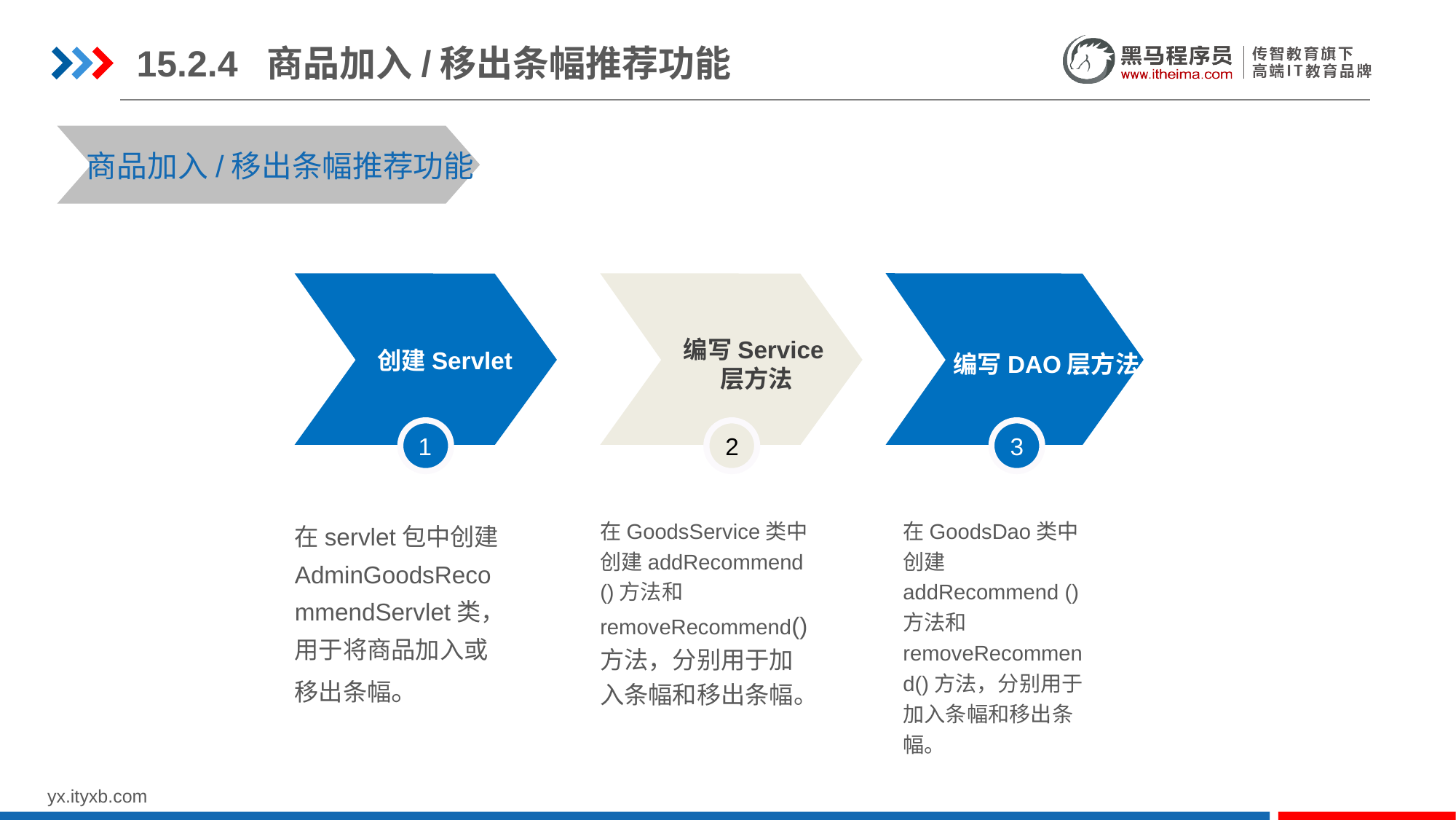

15.2.4  商品加入/移出条幅推荐功能

商品加入/移出条幅推荐功能

创建Servlet

编写Service层方法

编写DAO层方法

1

2

3
在servlet包中创建AdminGoodsRecommendServlet类，用于将商品加入或移出条幅。
在GoodsService类中创建addRecommend ()方法和removeRecommend()方法，分别用于加入条幅和移出条幅。
在GoodsDao类中创建addRecommend ()方法和removeRecommend()方法，分别用于加入条幅和移出条幅。